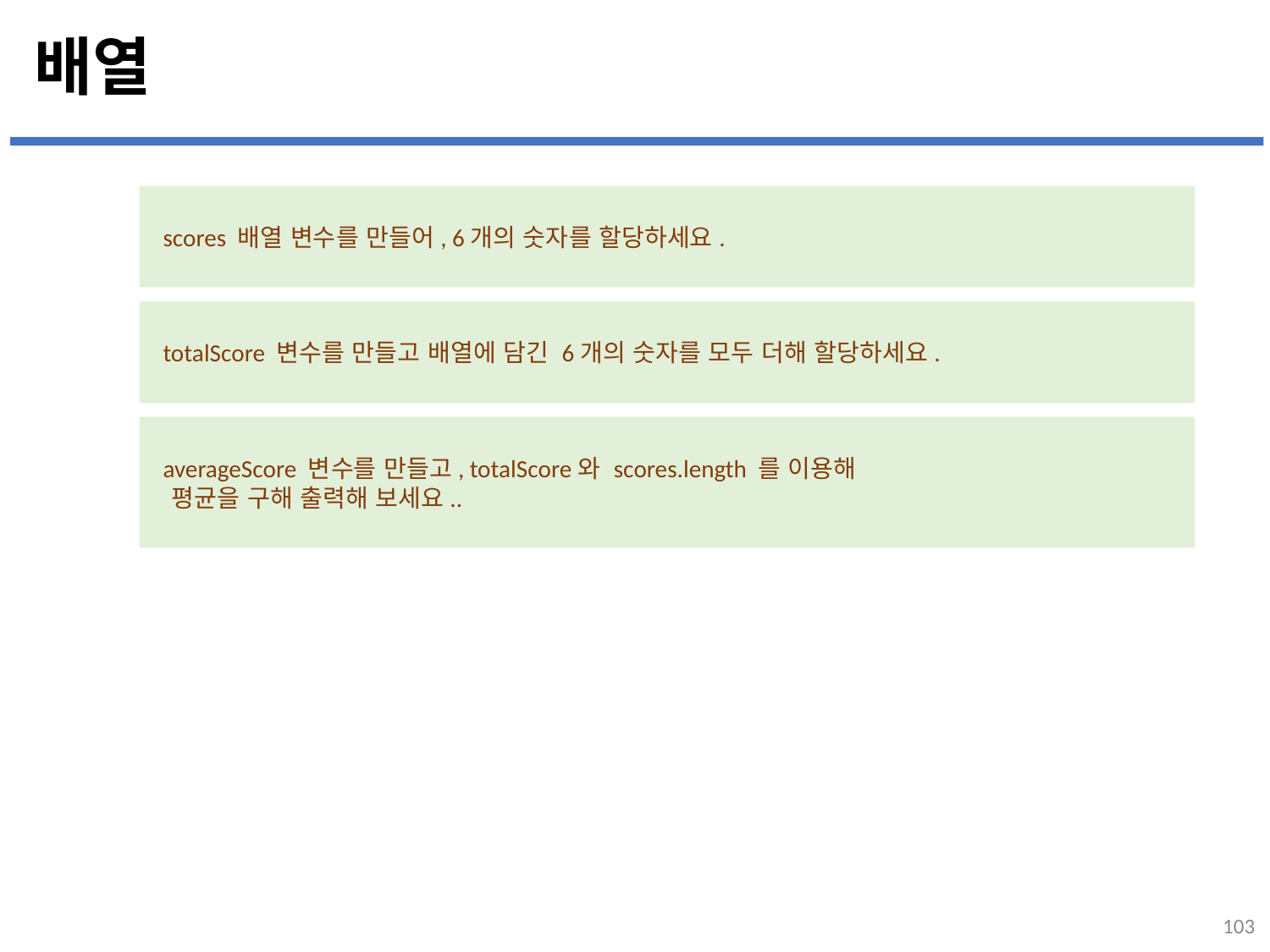

# 배열

  scores 배열 변수를 만들어, 6개의 숫자를 할당하세요.

  totalScore 변수를 만들고 배열에 담긴 6개의 숫자를 모두 더해 할당하세요.

  averageScore 변수를 만들고, totalScore와 scores.length 를 이용해
  평균을 구해 출력해 보세요..

103